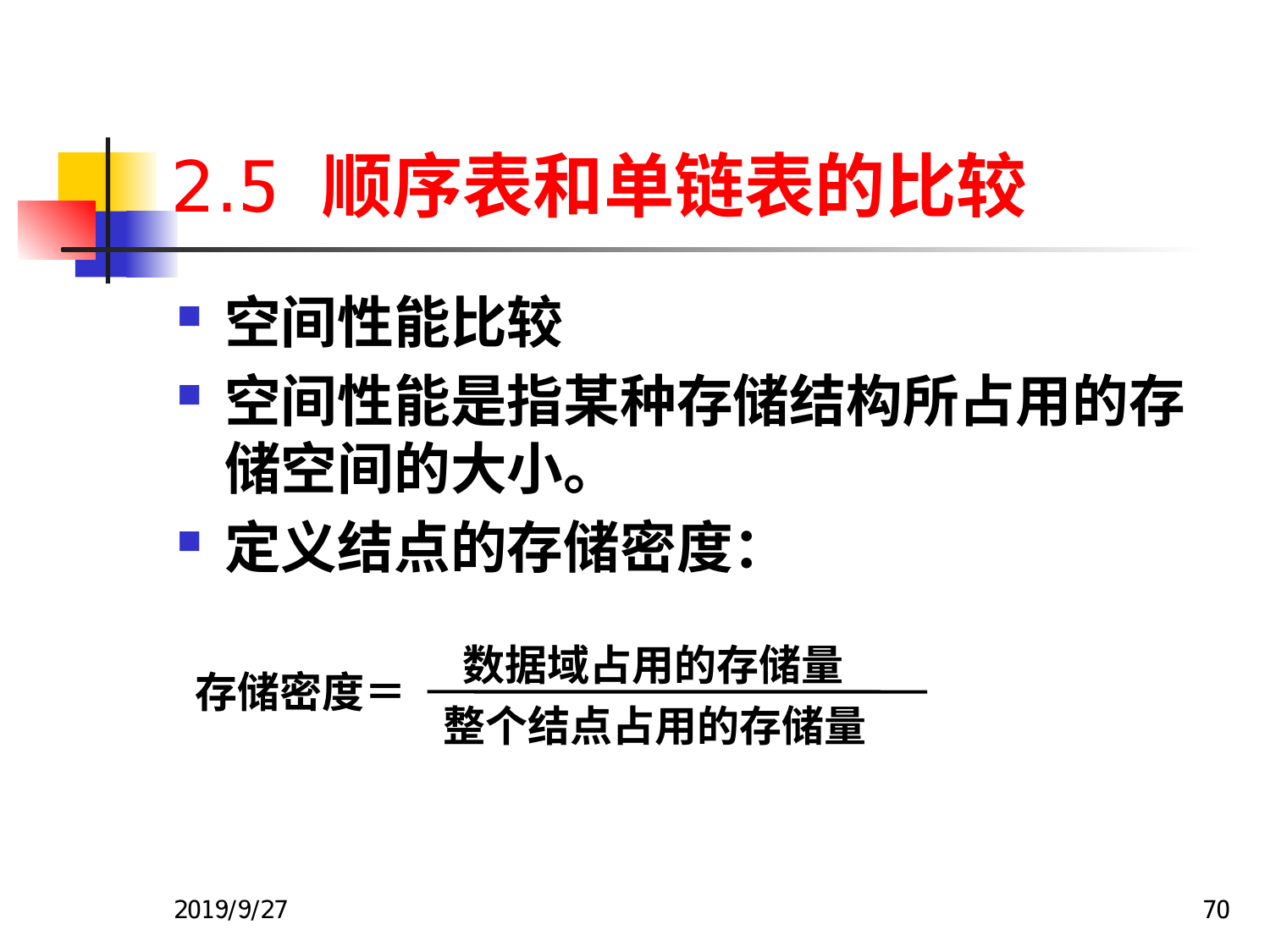

# 2.5 顺序表和单链表的比较
空间性能比较
空间性能是指某种存储结构所占用的存储空间的大小。
定义结点的存储密度：
 数据域占用的存储量
整个结点占用的存储量
存储密度＝

2019/9/27
70